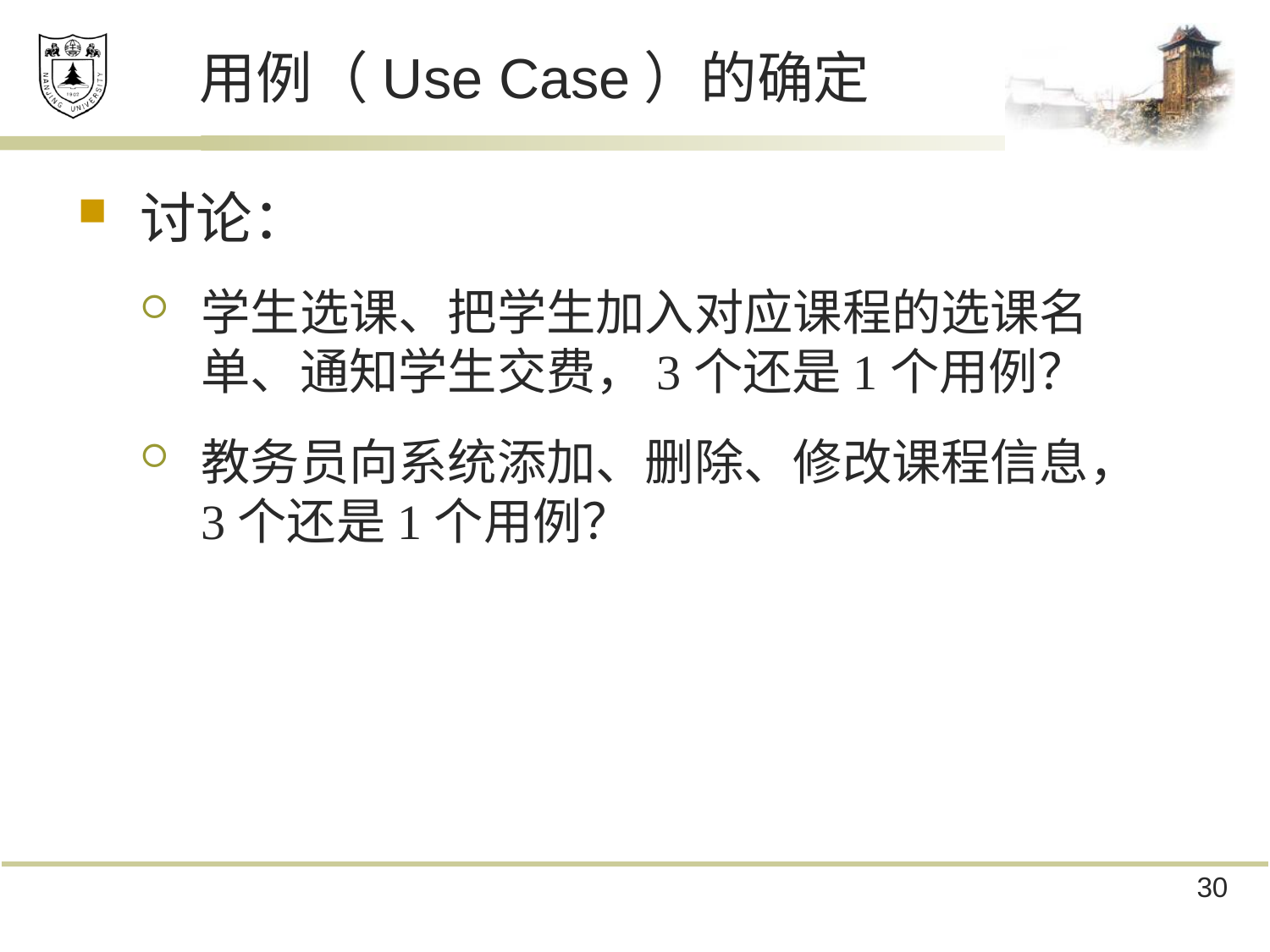

# 用例（Use Case）的确定
讨论：
学生选课、把学生加入对应课程的选课名单、通知学生交费，3个还是1个用例？
教务员向系统添加、删除、修改课程信息， 3个还是1个用例？
30